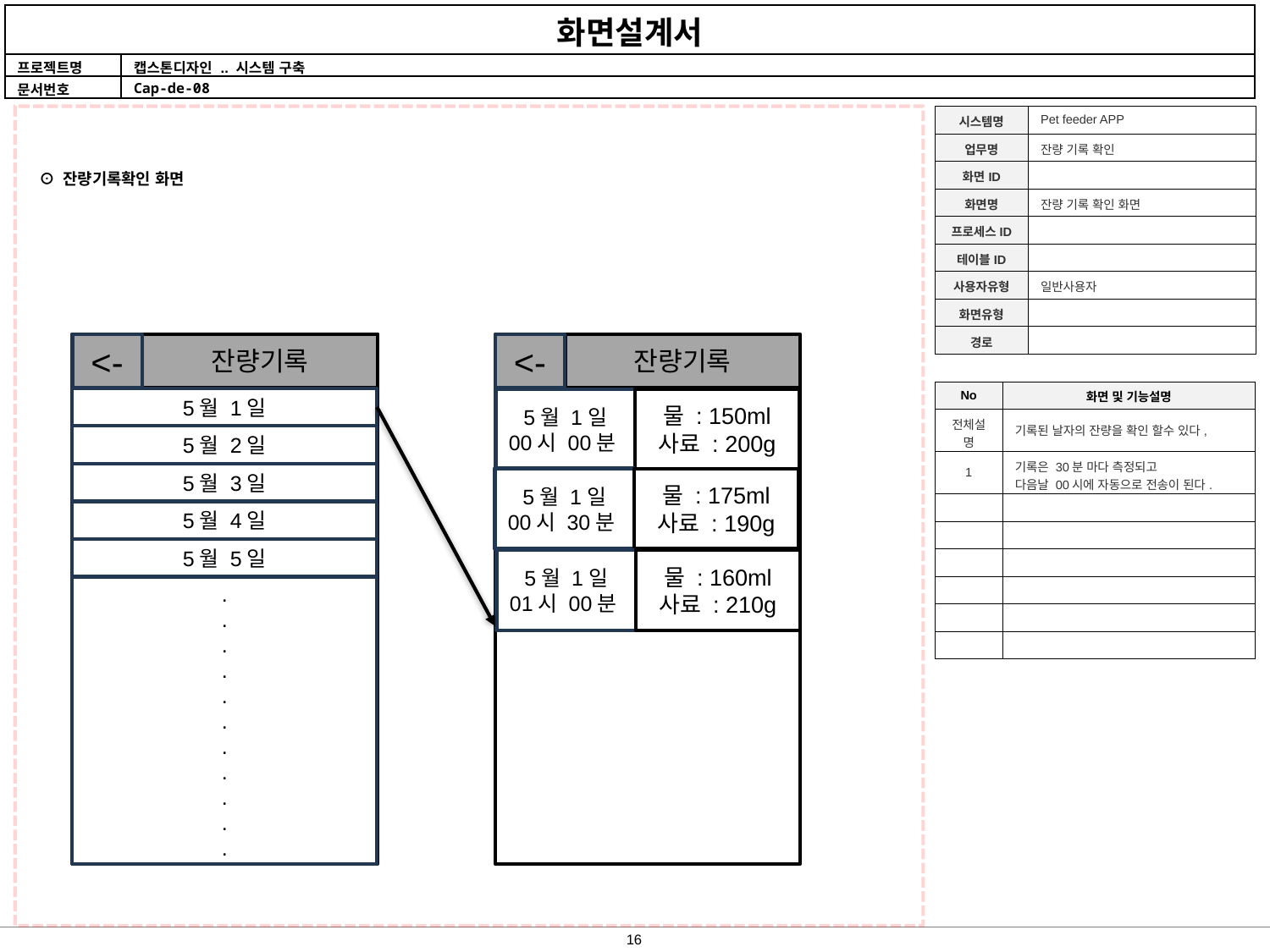

| 시스템명 | Pet feeder APP |
| --- | --- |
| 업무명 | 잔량 기록 확인 |
| 화면ID |  |
| 화면명 | 잔량 기록 확인 화면 |
| 프로세스ID |  |
| 테이블ID |  |
| 사용자유형 | 일반사용자 |
| 화면유형 |  |
| 경로 |  |
⊙ 잔량기록확인 화면

<-
잔량기록
<-
잔량기록
| No | 화면 및 기능설명 |
| --- | --- |
| 전체설명 | 기록된 날자의 잔량을 확인 할수 있다, |
| 1 | 기록은 30분 마다 측정되고 다음날 00시에 자동으로 전송이 된다. |
|  |  |
|  |  |
|  |  |
|  |  |
|  |  |
|  |  |
5월 1일

5월 1일
00시 00분
물 : 150ml
사료 : 200g
5월 2일
5월 3일
5월 1일
00시 30분
물 : 175ml
사료 : 190g
5월 4일
5월 5일
5월 1일
01시 00분
물 : 160ml
사료 : 210g
.
.
.
.
.
.
.
.
.
.
.